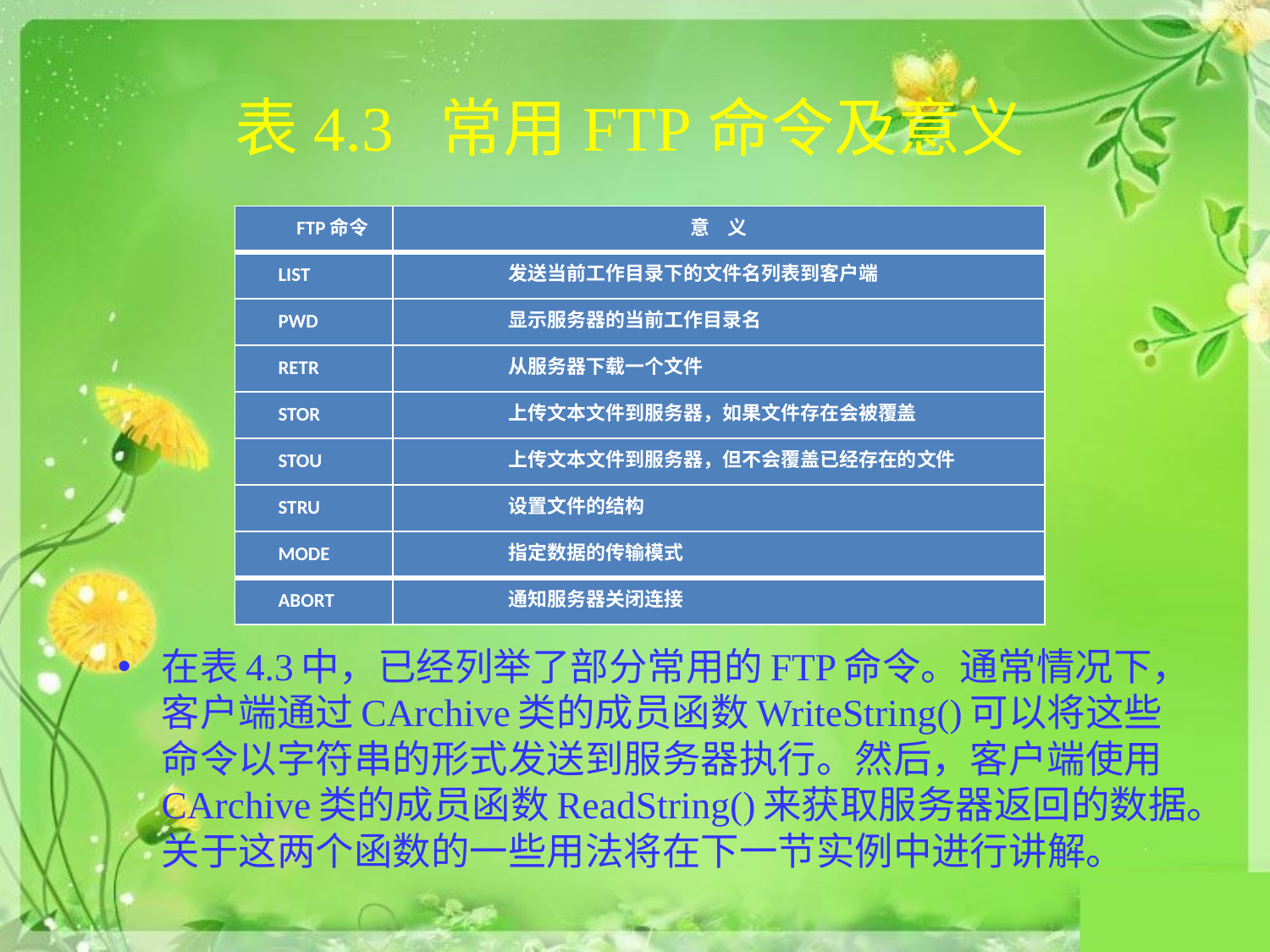

# 表4.3  常用FTP命令及意义
| FTP命令 | 意 义 |
| --- | --- |
| LIST | 发送当前工作目录下的文件名列表到客户端 |
| PWD | 显示服务器的当前工作目录名 |
| RETR | 从服务器下载一个文件 |
| STOR | 上传文本文件到服务器，如果文件存在会被覆盖 |
| STOU | 上传文本文件到服务器，但不会覆盖已经存在的文件 |
| STRU | 设置文件的结构 |
| MODE | 指定数据的传输模式 |
| ABORT | 通知服务器关闭连接 |
在表4.3中，已经列举了部分常用的FTP命令。通常情况下，客户端通过CArchive类的成员函数WriteString()可以将这些命令以字符串的形式发送到服务器执行。然后，客户端使用CArchive类的成员函数ReadString()来获取服务器返回的数据。关于这两个函数的一些用法将在下一节实例中进行讲解。